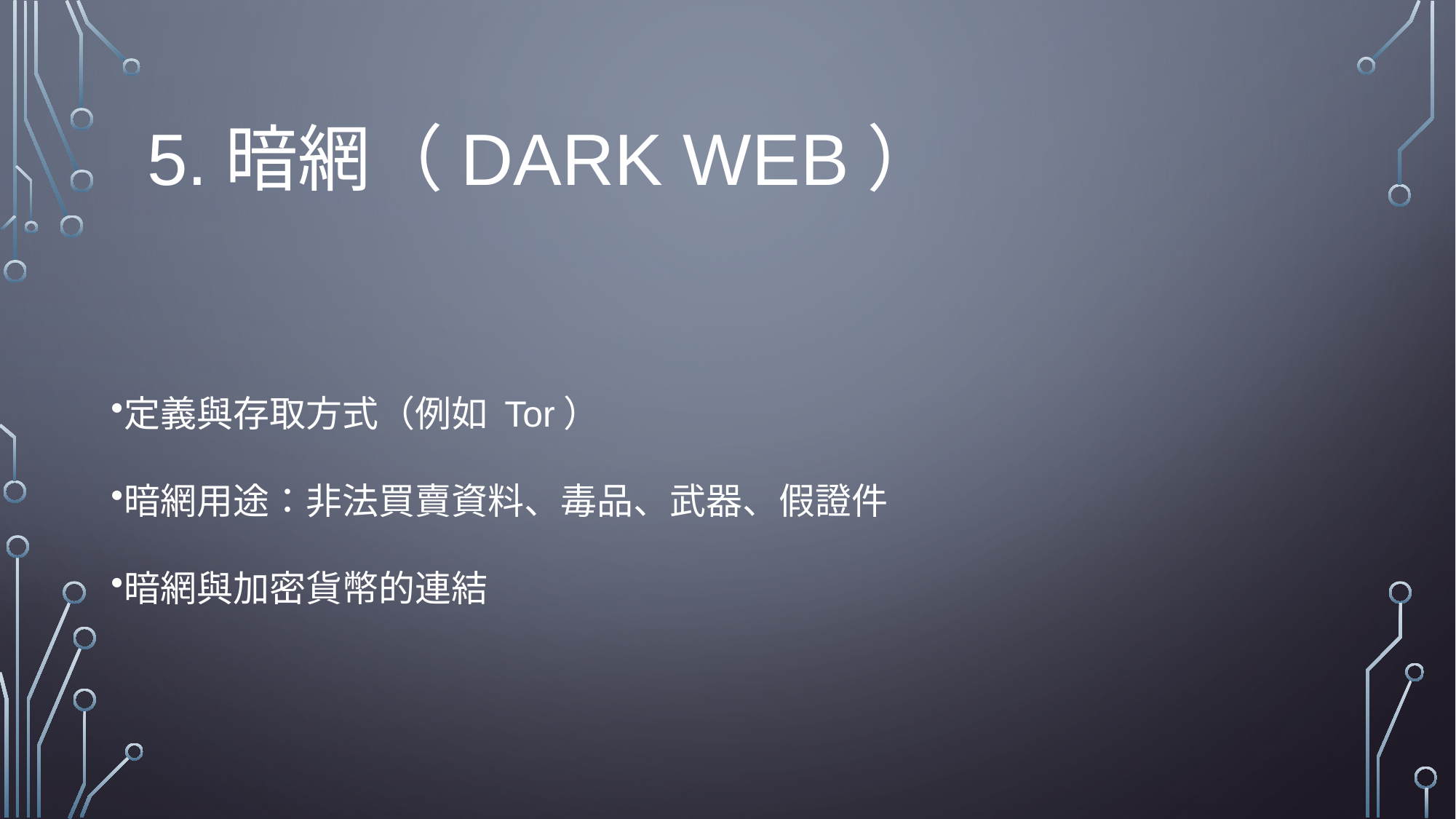

# 5.暗網（Dark Web）
定義與存取方式（例如 Tor）
暗網用途：非法買賣資料、毒品、武器、假證件
暗網與加密貨幣的連結